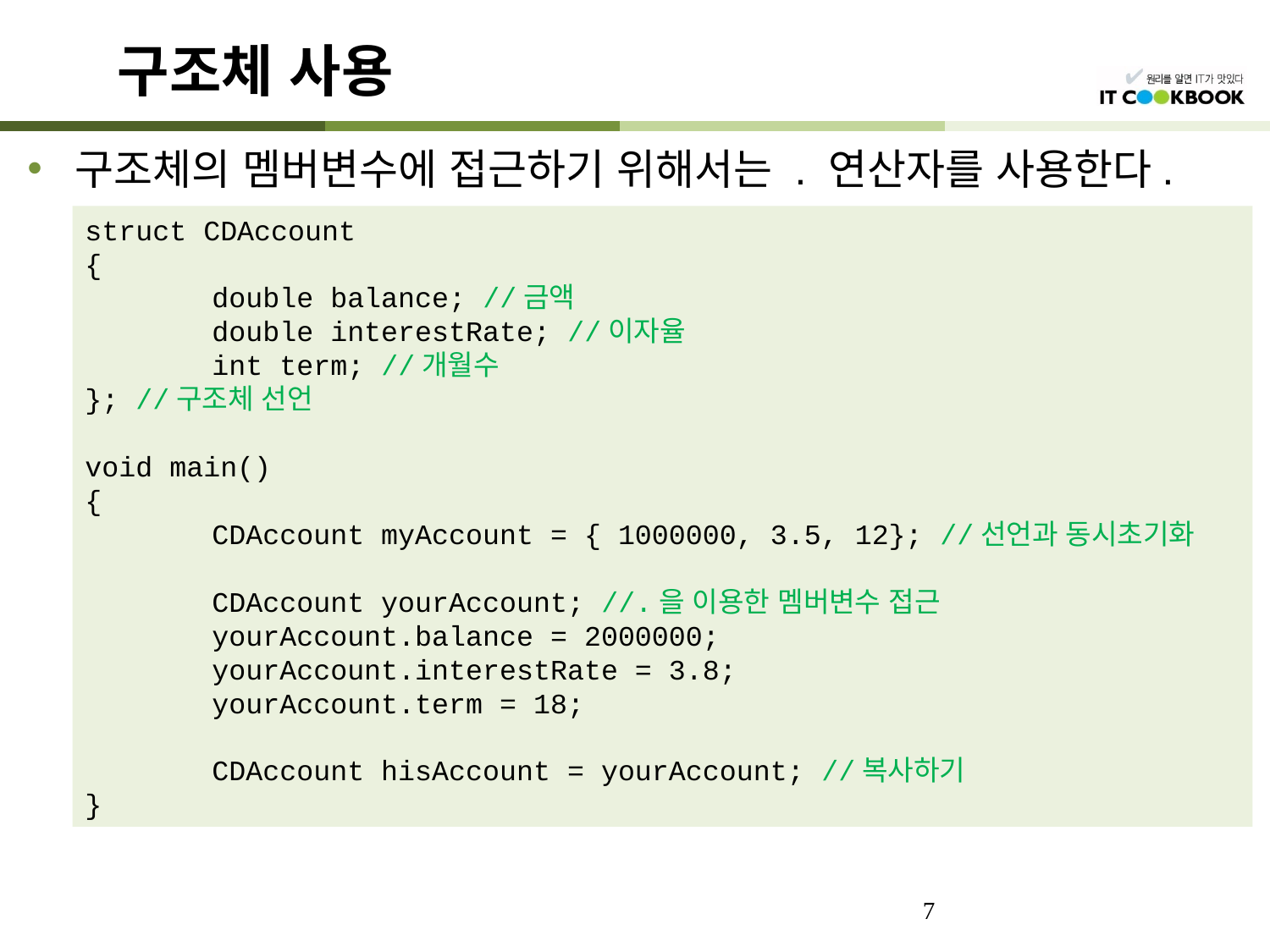

# 구조체 사용
구조체의 멤버변수에 접근하기 위해서는 . 연산자를 사용한다.

struct CDAccount
{
	double balance; //금액
	double interestRate; //이자율
	int term; //개월수
}; //구조체 선언

void main()
{
	CDAccount myAccount = { 1000000, 3.5, 12}; //선언과 동시초기화

	CDAccount yourAccount; //.을 이용한 멤버변수 접근
	yourAccount.balance = 2000000;
	yourAccount.interestRate = 3.8;
	yourAccount.term = 18;

	CDAccount hisAccount = yourAccount; //복사하기
}
7